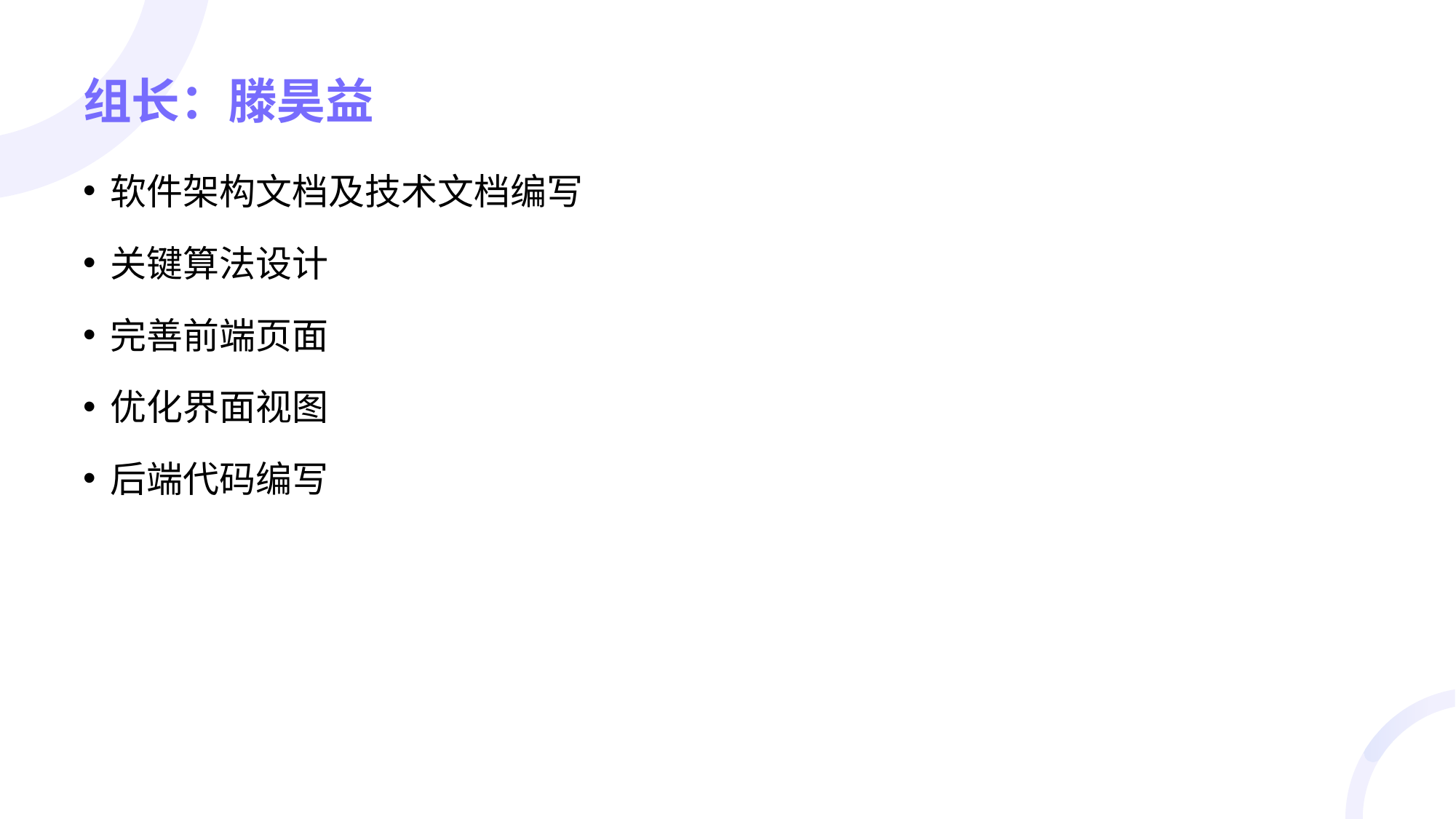

# 组长：滕昊益
软件架构文档及技术文档编写
关键算法设计
完善前端页面
优化界面视图
后端代码编写